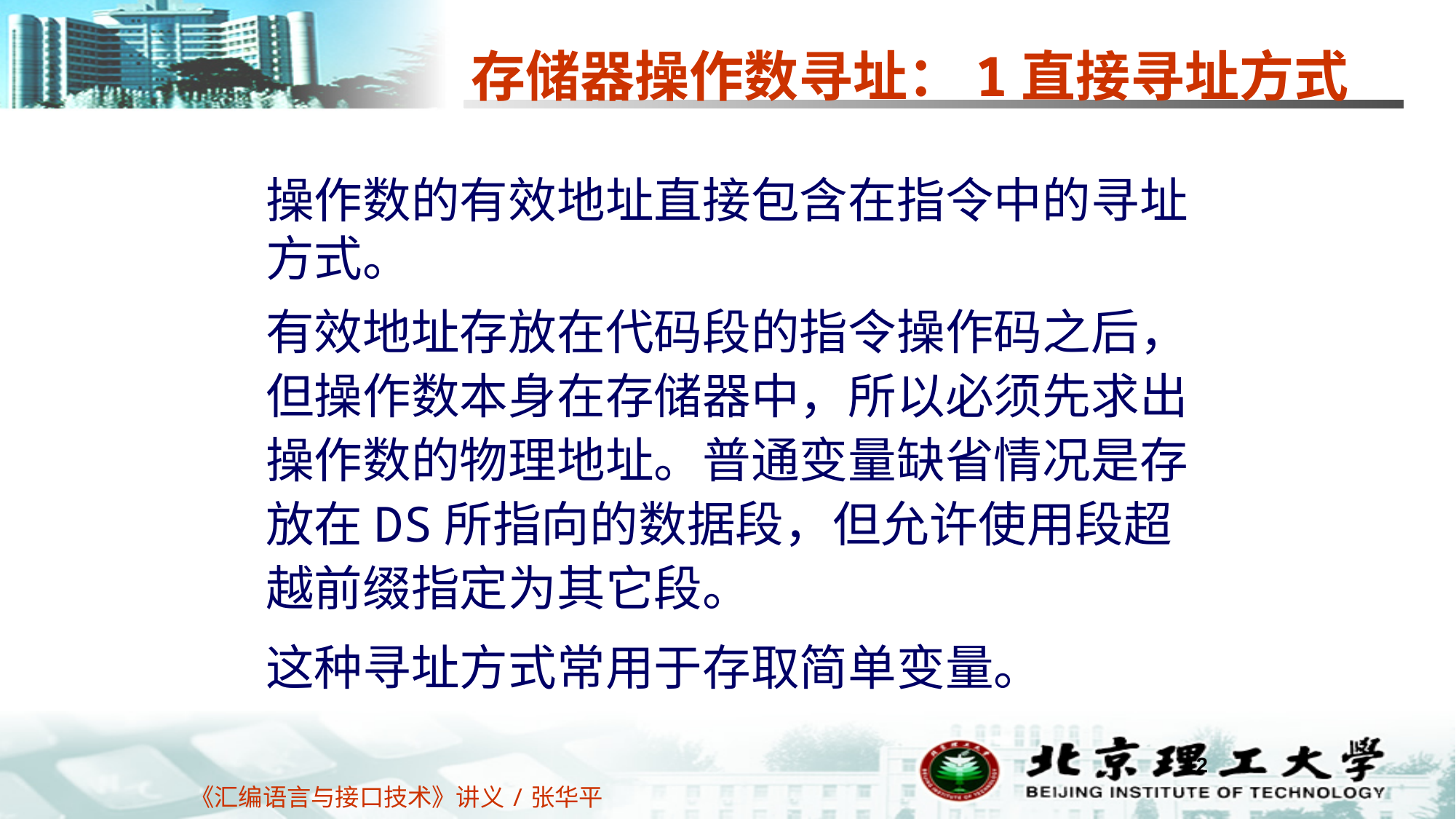

存储器操作数寻址：1直接寻址方式
操作数的有效地址直接包含在指令中的寻址方式。
有效地址存放在代码段的指令操作码之后，但操作数本身在存储器中，所以必须先求出操作数的物理地址。普通变量缺省情况是存放在DS所指向的数据段，但允许使用段超越前缀指定为其它段。
这种寻址方式常用于存取简单变量。
12